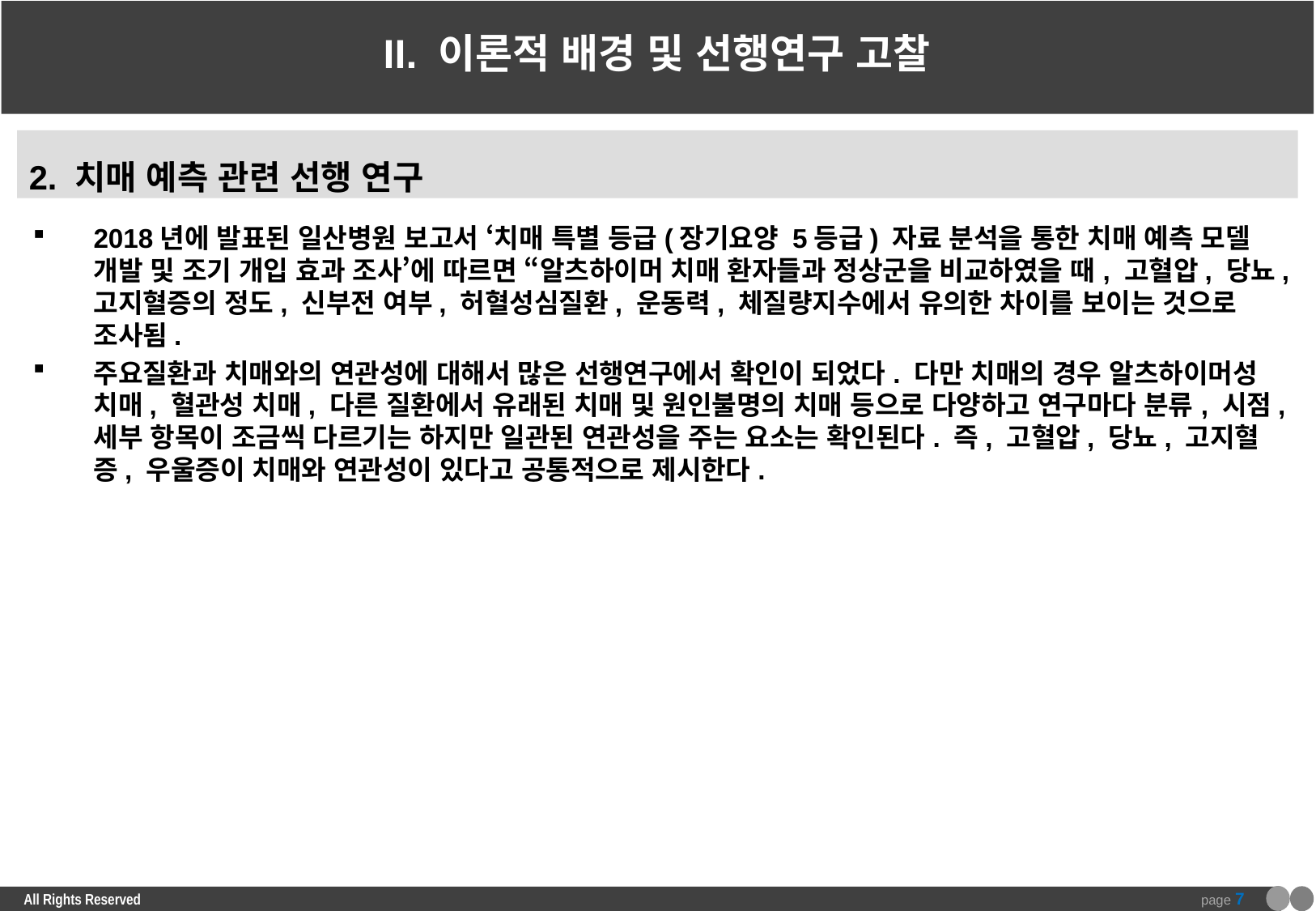

# II. 이론적 배경 및 선행연구 고찰
2. 치매 예측 관련 선행 연구
2018년에 발표된 일산병원 보고서 ‘치매 특별 등급(장기요양 5등급) 자료 분석을 통한 치매 예측 모델 개발 및 조기 개입 효과 조사’에 따르면 “알츠하이머 치매 환자들과 정상군을 비교하였을 때, 고혈압, 당뇨, 고지혈증의 정도, 신부전 여부, 허혈성심질환, 운동력, 체질량지수에서 유의한 차이를 보이는 것으로 조사됨.
주요질환과 치매와의 연관성에 대해서 많은 선행연구에서 확인이 되었다. 다만 치매의 경우 알츠하이머성 치매, 혈관성 치매, 다른 질환에서 유래된 치매 및 원인불명의 치매 등으로 다양하고 연구마다 분류, 시점, 세부 항목이 조금씩 다르기는 하지만 일관된 연관성을 주는 요소는 확인된다. 즉, 고혈압, 당뇨, 고지혈증, 우울증이 치매와 연관성이 있다고 공통적으로 제시한다.

page 7